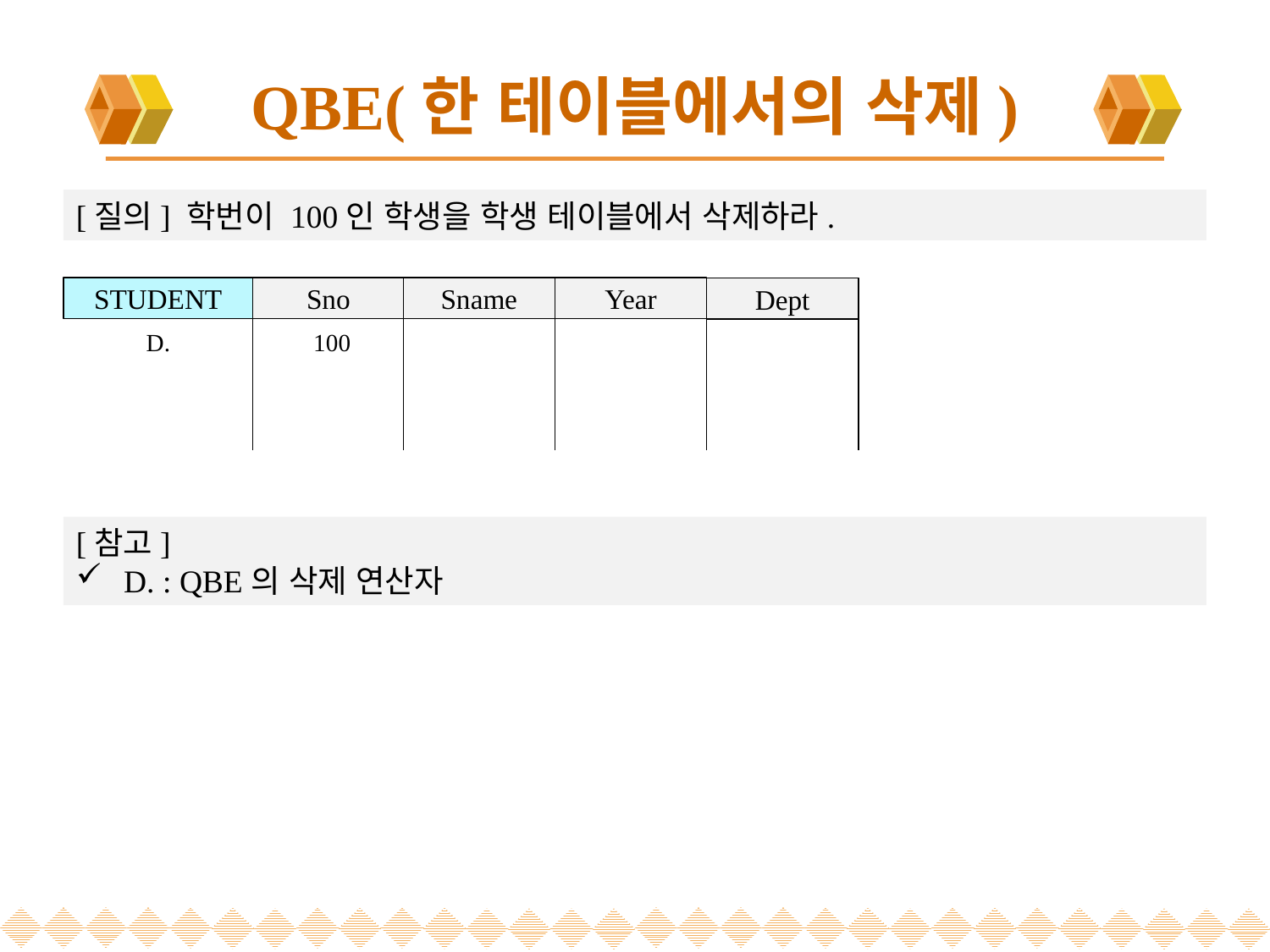

# QBE(한 테이블에서의 삭제)
[질의] 학번이 100인 학생을 학생 테이블에서 삭제하라.
Year
Sname
STUDENT
Sno
Dept
D.
100
[참고]
D. : QBE의 삭제 연산자